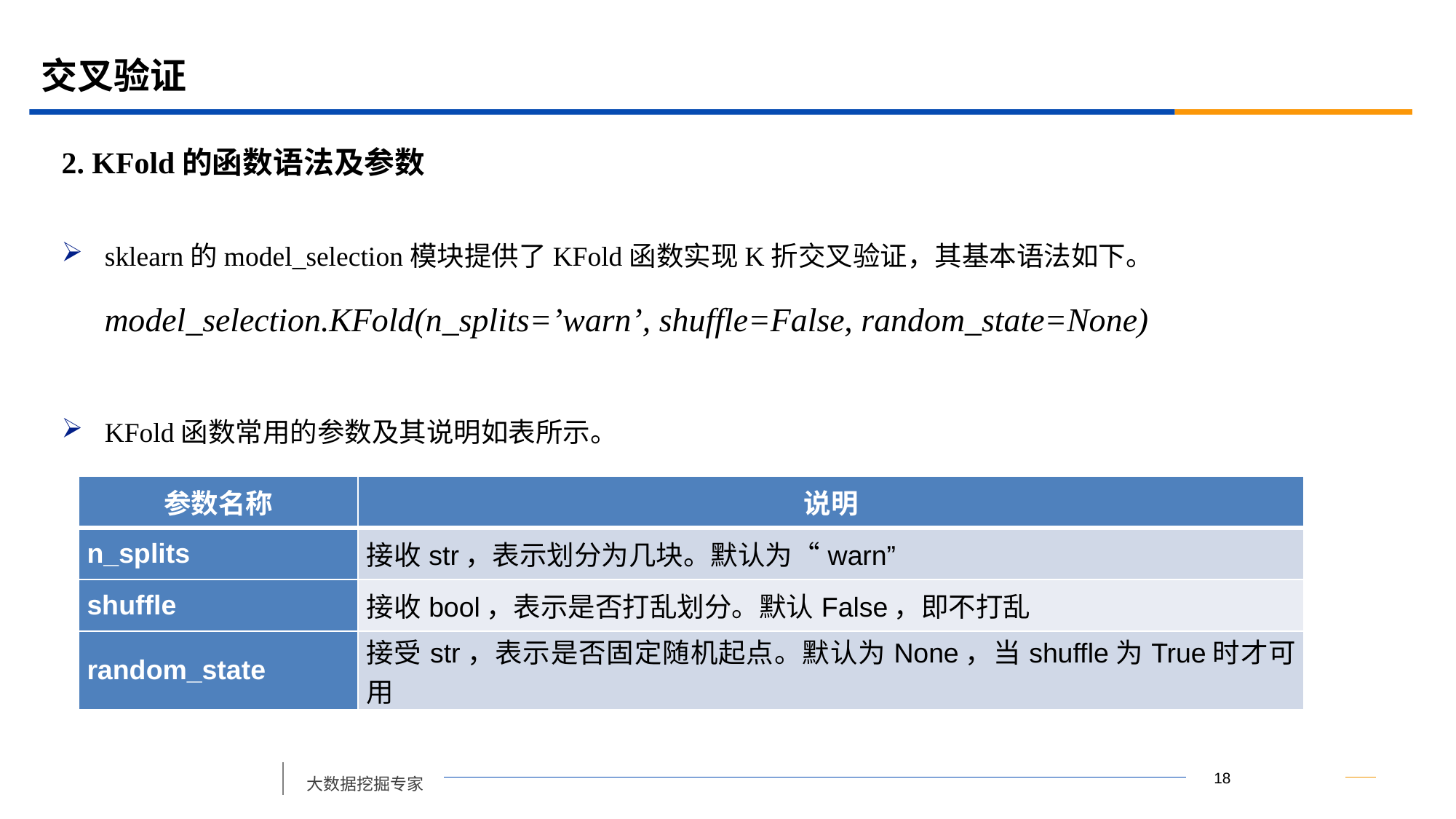

# 交叉验证
2. KFold的函数语法及参数
sklearn的model_selection模块提供了KFold函数实现K折交叉验证，其基本语法如下。
model_selection.KFold(n_splits=’warn’, shuffle=False, random_state=None)

KFold函数常用的参数及其说明如表所示。
| 参数名称 | 说明 |
| --- | --- |
| n\_splits | 接收str，表示划分为几块。默认为“warn” |
| shuffle | 接收bool，表示是否打乱划分。默认False，即不打乱 |
| random\_state | 接受str，表示是否固定随机起点。默认为None，当shuffle为True时才可用 |